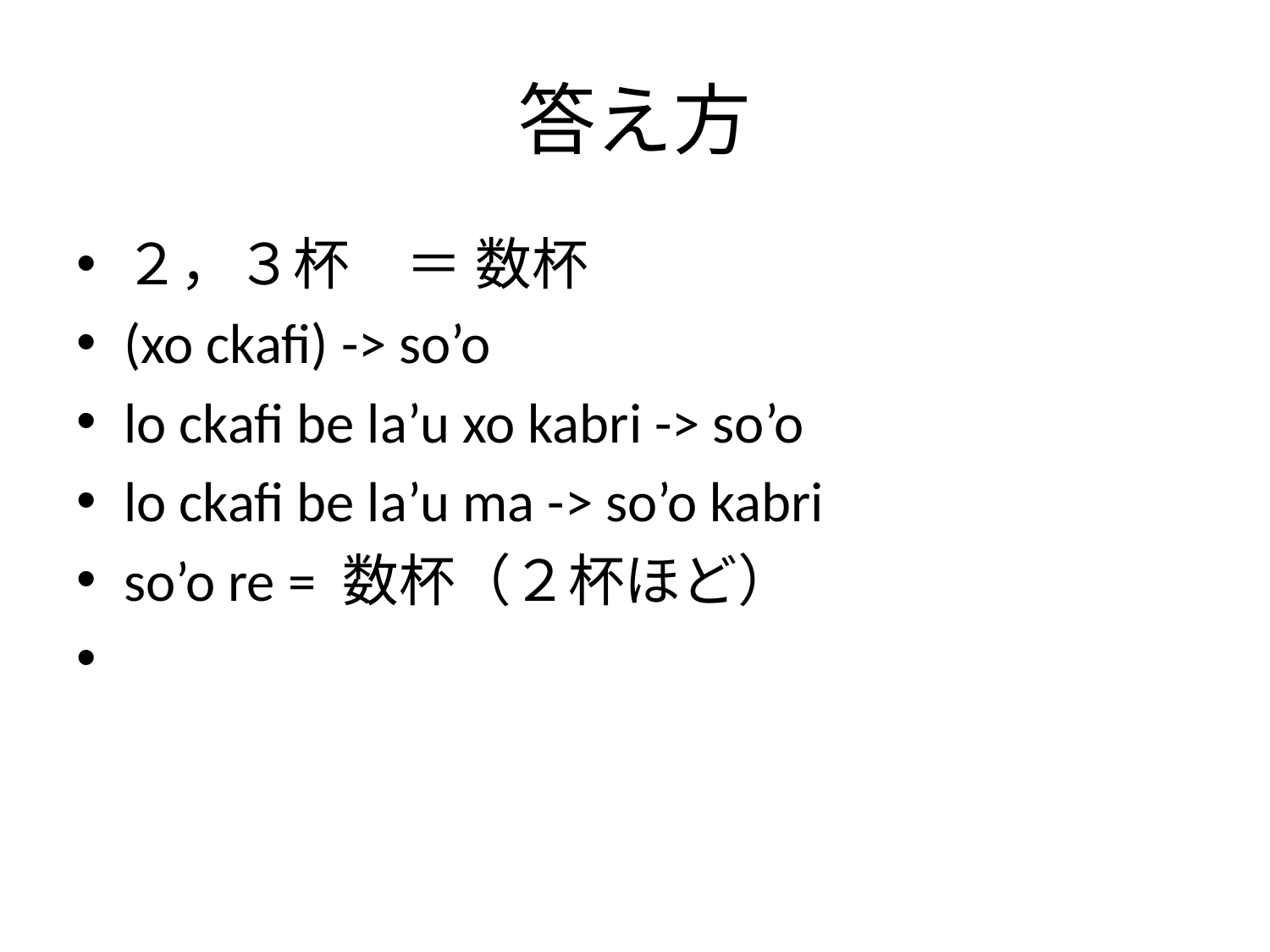

# 答え方
２，３杯　＝ 数杯
(xo ckafi) -> so’o
lo ckafi be la’u xo kabri -> so’o
lo ckafi be la’u ma -> so’o kabri
so’o re = 数杯（２杯ほど）